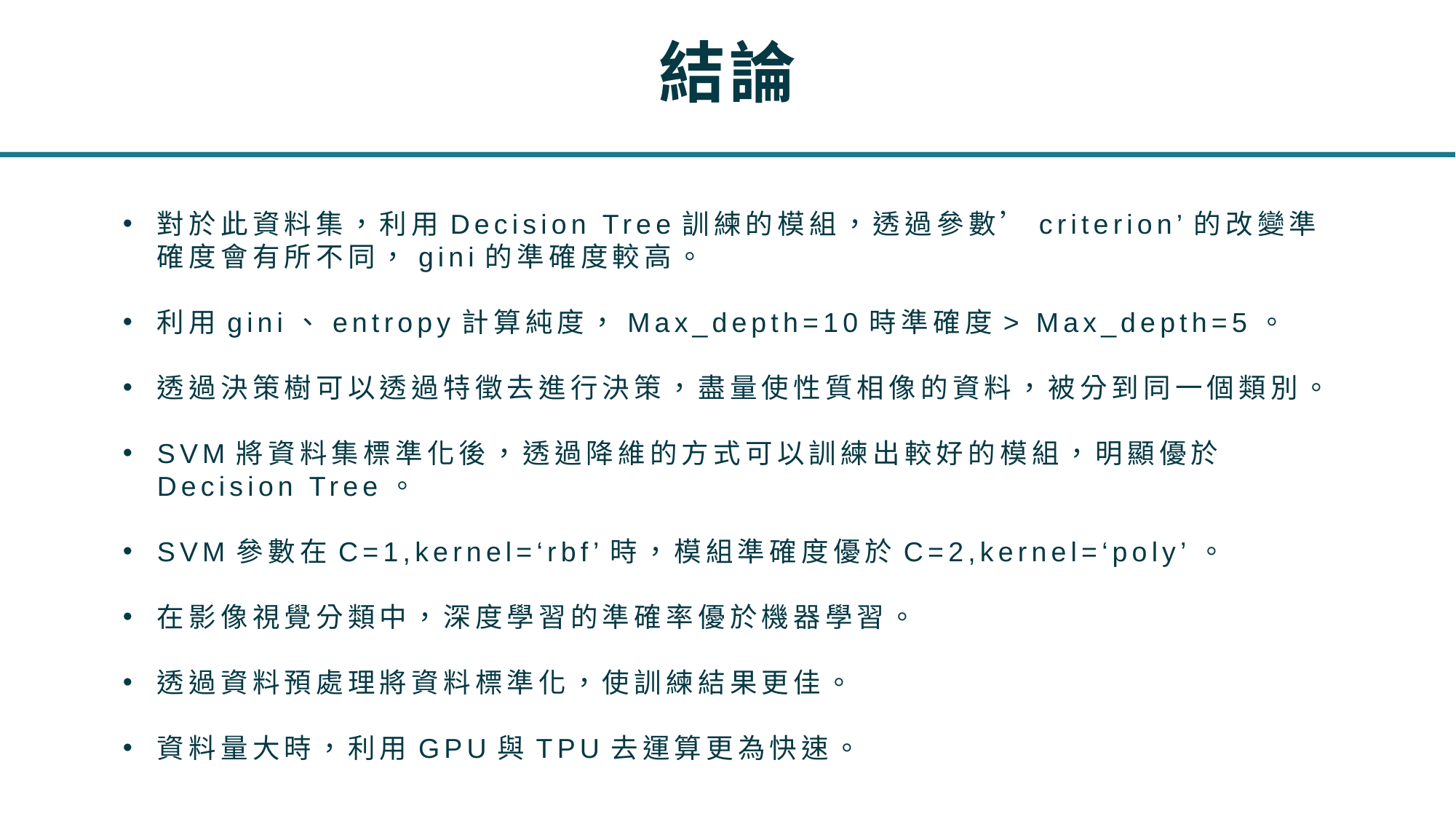

# 結論
對於此資料集，利用Decision Tree訓練的模組，透過參數’criterion’的改變準確度會有所不同，gini的準確度較高。

利用gini、entropy計算純度，Max_depth=10時準確度> Max_depth=5。

透過決策樹可以透過特徵去進行決策，盡量使性質相像的資料，被分到同一個類別。

SVM將資料集標準化後，透過降維的方式可以訓練出較好的模組，明顯優於Decision Tree。

SVM參數在C=1,kernel=‘rbf’時，模組準確度優於C=2,kernel=‘poly’。

在影像視覺分類中，深度學習的準確率優於機器學習。

透過資料預處理將資料標準化，使訓練結果更佳。

資料量大時，利用GPU與TPU去運算更為快速。